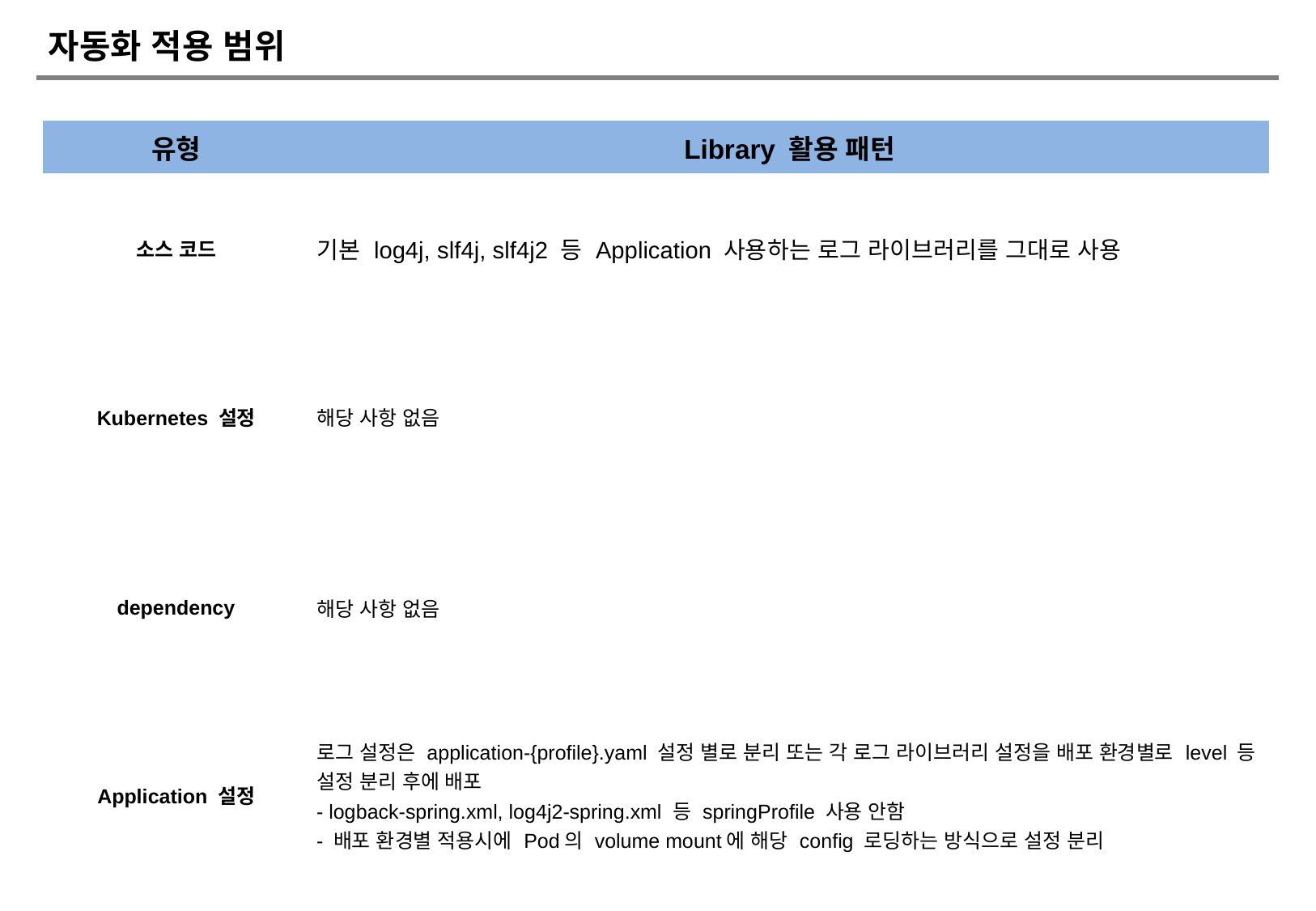

# 자동화 적용 범위
| 유형 | Library 활용 패턴 |
| --- | --- |
| 소스 코드 | 기본 log4j, slf4j, slf4j2 등 Application 사용하는 로그 라이브러리를 그대로 사용 |
| Kubernetes 설정 | 해당 사항 없음 |
| dependency | 해당 사항 없음 |
| Application 설정 | 로그 설정은 application-{profile}.yaml 설정 별로 분리 또는 각 로그 라이브러리 설정을 배포 환경별로 level 등 설정 분리 후에 배포 - logback-spring.xml, log4j2-spring.xml 등 springProfile 사용 안함 - 배포 환경별 적용시에 Pod의 volume mount에 해당 config 로딩하는 방식으로 설정 분리 |